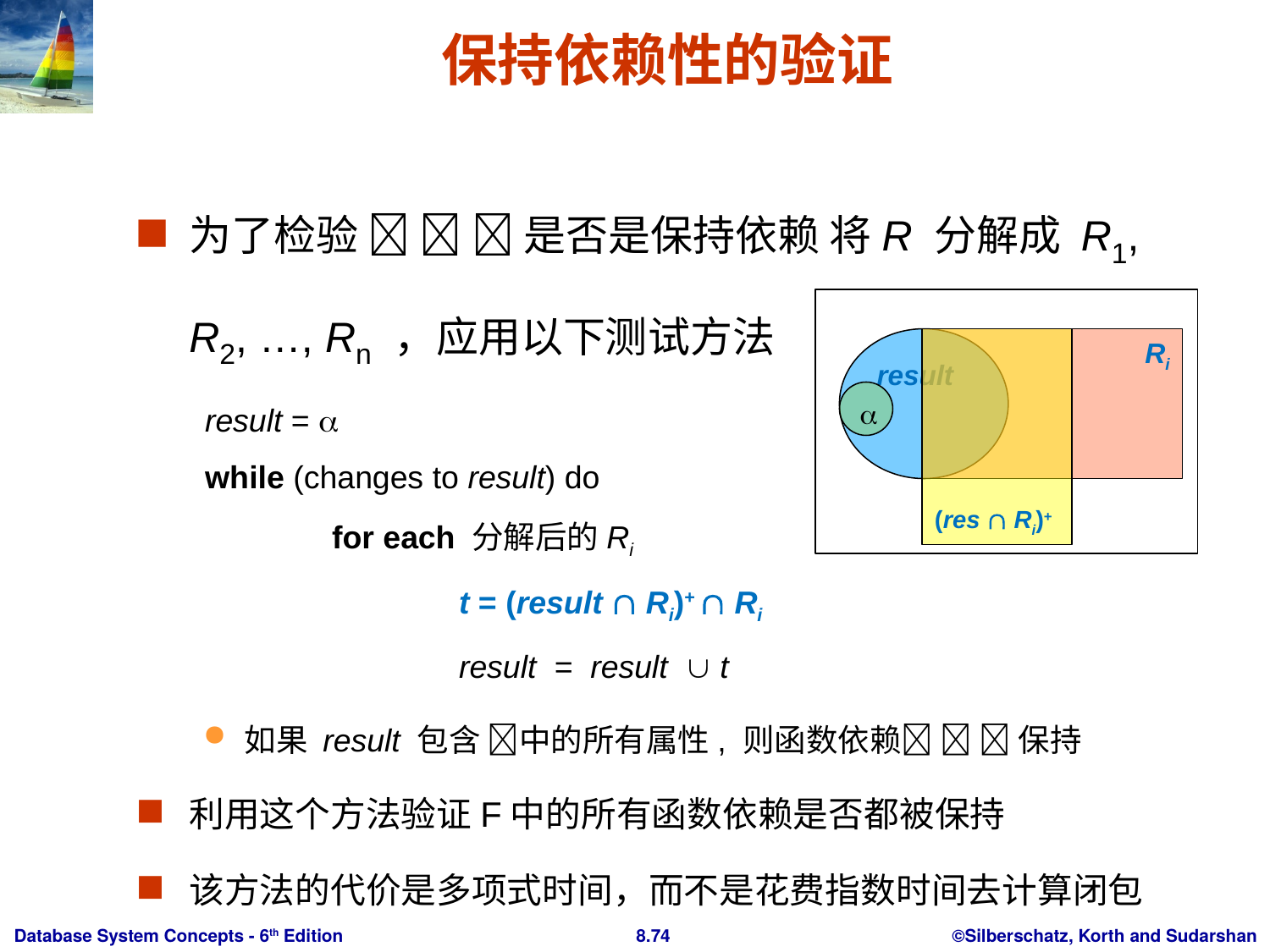

# 保持依赖性的验证
为了检验 α → β 是否是保持依赖 将R 分解成 R1, R2, …, Rn ，应用以下测试方法
result = α
while (changes to result) do
	for each 分解后的Ri
		t = (result ∩ Ri)+ ∩ Ri
		result  =  result  ∪ t
如果 result 包含 β中的所有属性, 则函数依赖α → β 保持
利用这个方法验证F中的所有函数依赖是否都被保持
该方法的代价是多项式时间，而不是花费指数时间去计算闭包

result
Ri

(res ∩ Ri)+
α